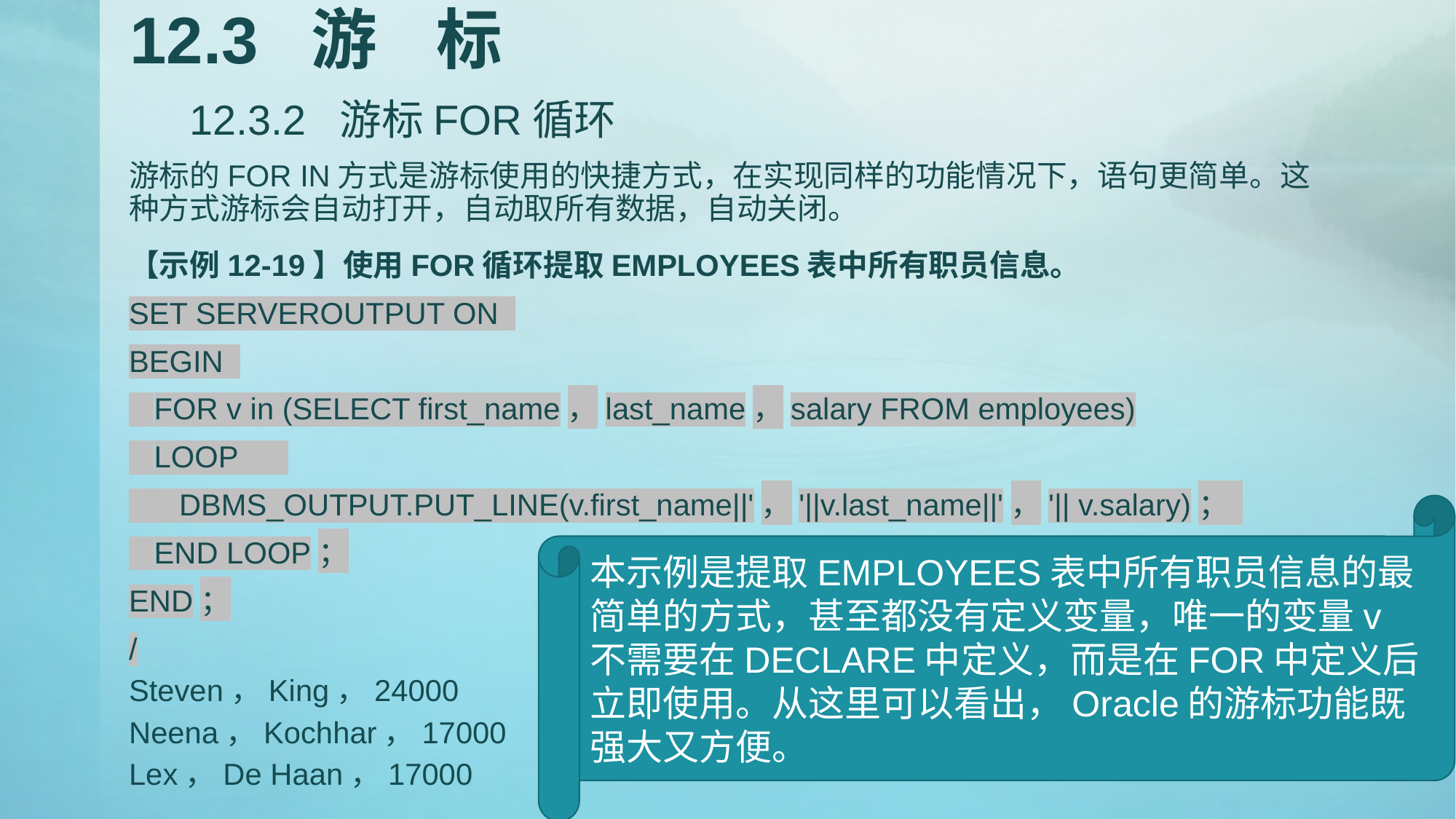

# 12.3  游    标 12.3.2  游标FOR循环
游标的FOR IN方式是游标使用的快捷方式，在实现同样的功能情况下，语句更简单。这种方式游标会自动打开，自动取所有数据，自动关闭。
【示例12-19】使用FOR循环提取EMPLOYEES表中所有职员信息。
SET SERVEROUTPUT ON
BEGIN
   FOR v in (SELECT first_name，last_name，salary FROM employees)
   LOOP
      DBMS_OUTPUT.PUT_LINE(v.first_name||'，'||v.last_name||'，'|| v.salary)；
   END LOOP；
END；
/
Steven，King，24000
Neena，Kochhar，17000
Lex，De Haan，17000
...
本示例是提取EMPLOYEES表中所有职员信息的最简单的方式，甚至都没有定义变量，唯一的变量v不需要在DECLARE中定义，而是在FOR中定义后立即使用。从这里可以看出，Oracle的游标功能既强大又方便。